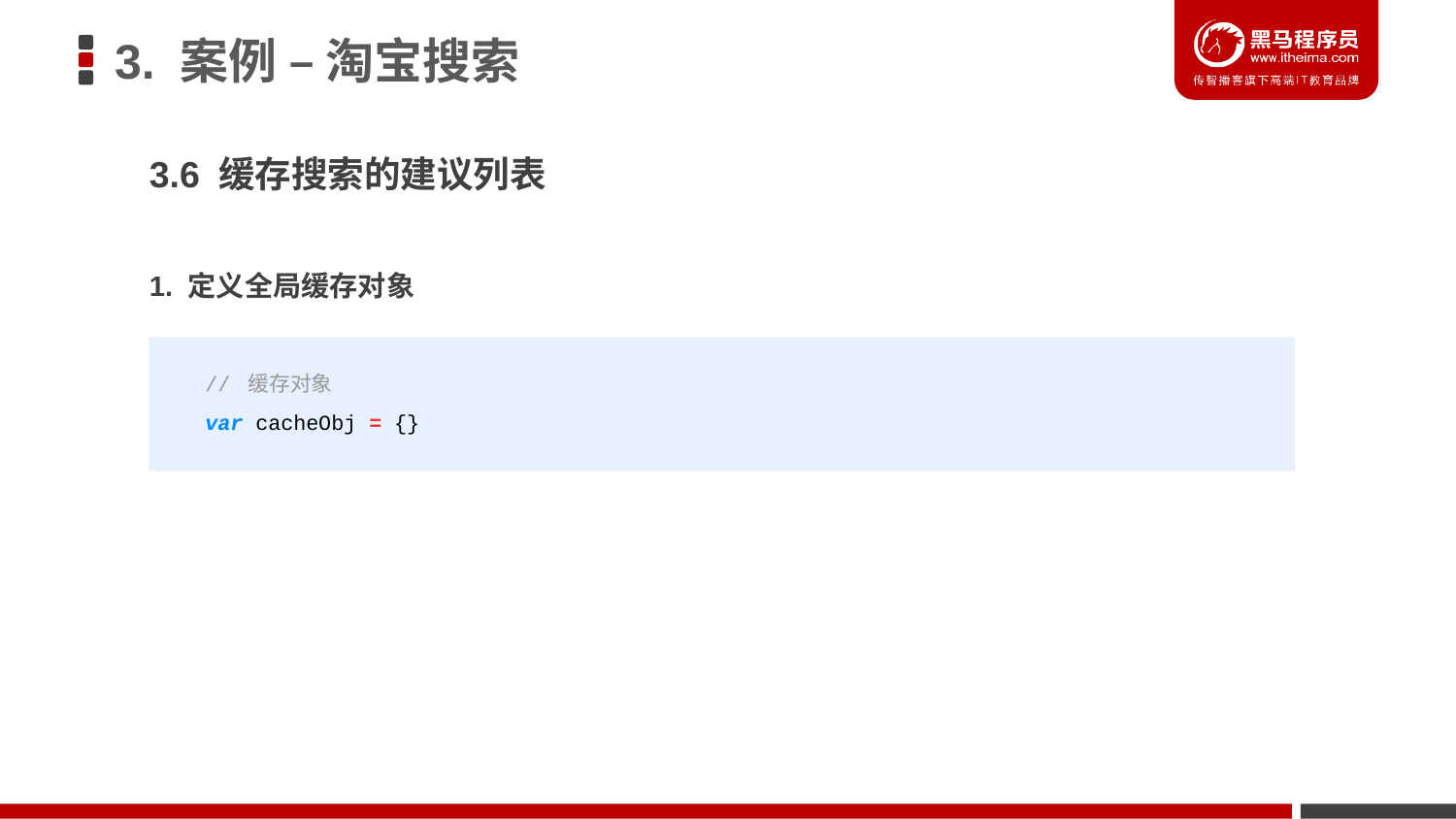

# 3. 案例 – 淘宝搜索
3.6 缓存搜索的建议列表
1. 定义全局缓存对象

  // 缓存对象
  var cacheObj = {}